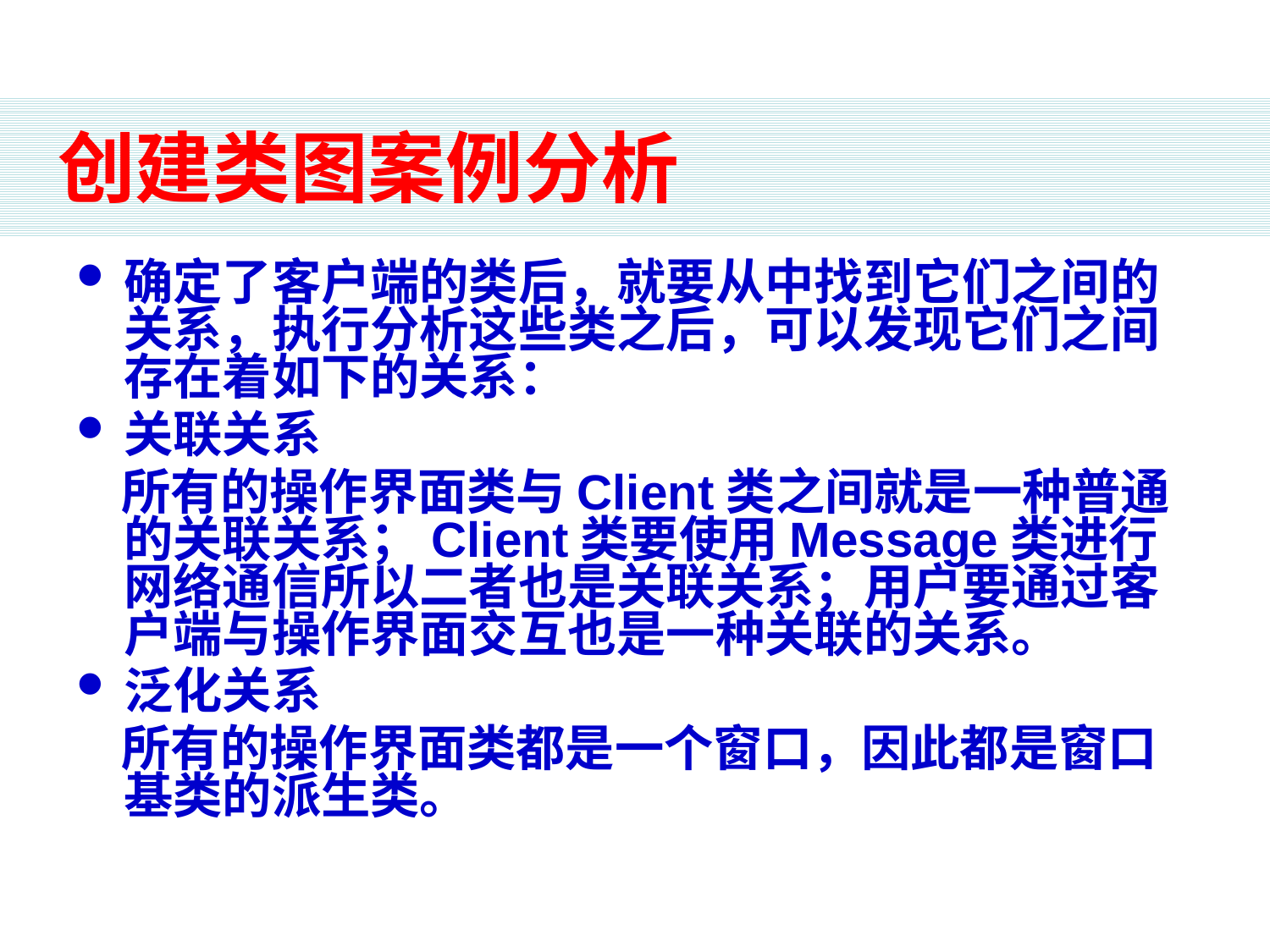

# 创建类图案例分析
确定了客户端的类后，就要从中找到它们之间的关系，执行分析这些类之后，可以发现它们之间存在着如下的关系：
关联关系
   所有的操作界面类与Client类之间就是一种普通的关联关系；Client类要使用Message类进行网络通信所以二者也是关联关系；用户要通过客户端与操作界面交互也是一种关联的关系。
泛化关系
   所有的操作界面类都是一个窗口，因此都是窗口基类的派生类。